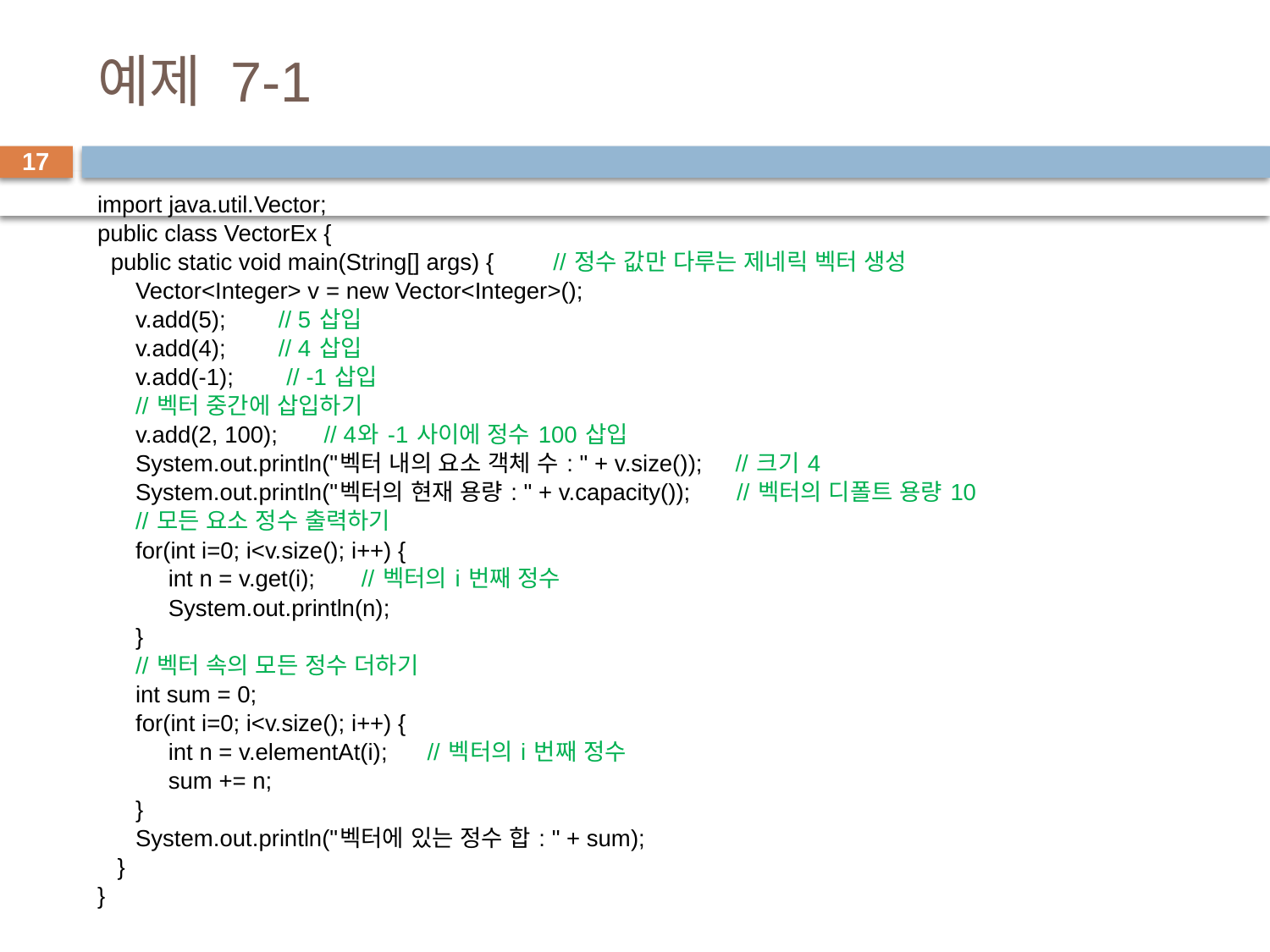

# 예제 7-1
17
import java.util.Vector;
public class VectorEx {
  public static void main(String[] args) {         // 정수 값만 다루는 제네릭 벡터 생성
	Vector<Integer> v = new Vector<Integer>();
	v.add(5);        // 5 삽입
	v.add(4);        // 4 삽입
	v.add(-1);        // -1 삽입
	// 벡터 중간에 삽입하기
	v.add(2, 100);       // 4와 -1 사이에 정수 100 삽입
	System.out.println("벡터 내의 요소 객체 수 : " + v.size());     // 크기 4
	System.out.println("벡터의 현재 용량 : " + v.capacity());       // 벡터의 디폴트 용량 10
	// 모든 요소 정수 출력하기
	for(int i=0; i<v.size(); i++) {
	     int n = v.get(i);       // 벡터의 i 번째 정수
	     System.out.println(n);
	}
	// 벡터 속의 모든 정수 더하기
	int sum = 0;
	for(int i=0; i<v.size(); i++) {
	     int n = v.elementAt(i);      // 벡터의 i 번째 정수
	     sum += n;
	}
	System.out.println("벡터에 있는 정수 합 : " + sum);
   }
}